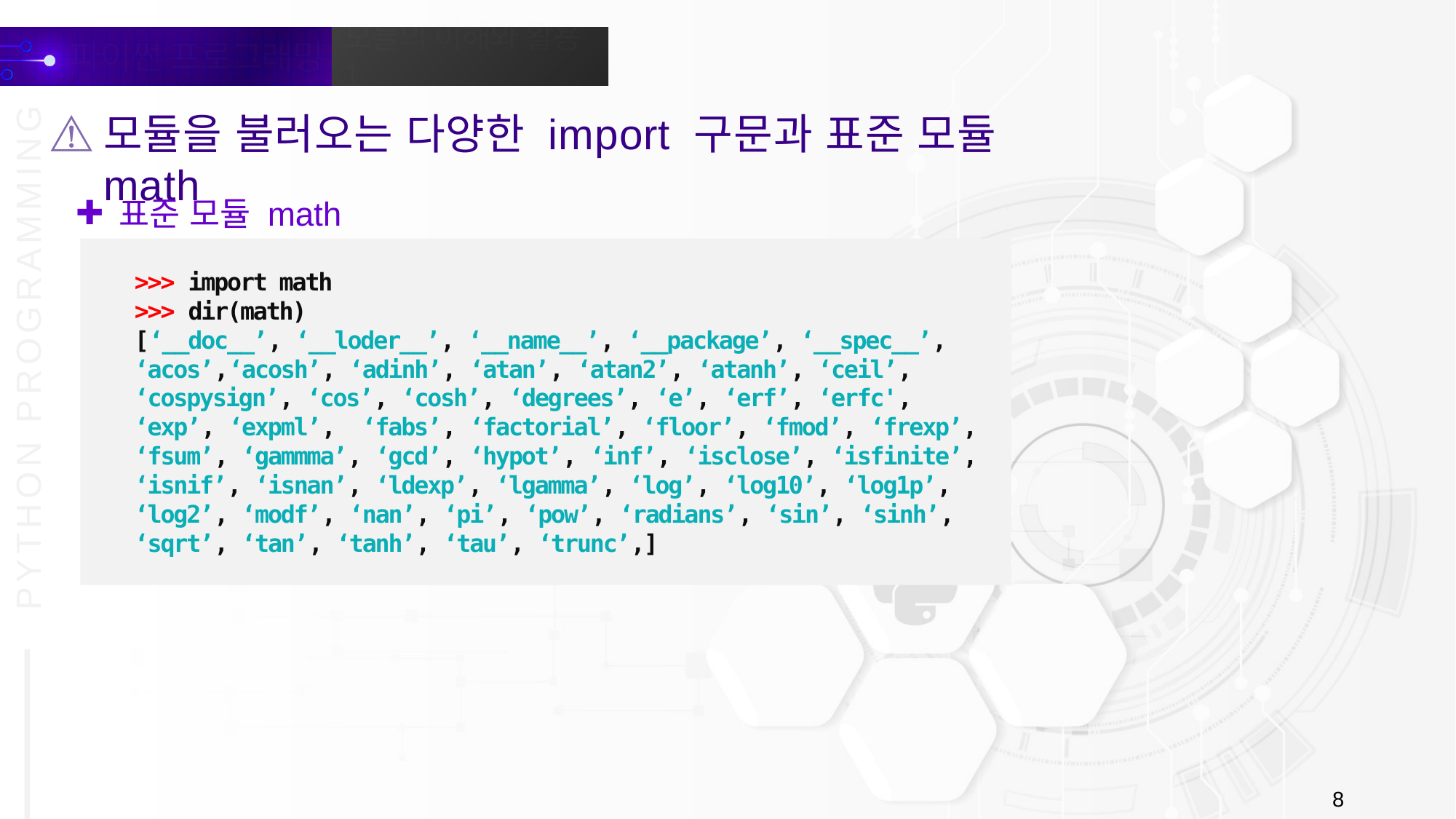

모듈을 불러오는 다양한 import 구문과 표준 모듈 math
표준 모듈 math
>>> import math
>>> dir(math)
[‘__doc__’, ‘__loder__’, ‘__name__’, ‘__package’, ‘__spec__’, ‘acos’,‘acosh’, ‘adinh’, ‘atan’, ‘atan2’, ‘atanh’, ‘ceil’, ‘cospysign’, ‘cos’, ‘cosh’, ‘degrees’, ‘e’, ‘erf’, ‘erfc', ‘exp’, ‘expml’,  ‘fabs’, ‘factorial’, ‘floor’, ‘fmod’, ‘frexp’, ‘fsum’, ‘gammma’, ‘gcd’, ‘hypot’, ‘inf’, ‘isclose’, ‘isfinite’, ‘isnif’, ‘isnan’, ‘ldexp’, ‘lgamma’, ‘log’, ‘log10’, ‘log1p’, ‘log2’, ‘modf’, ‘nan’, ‘pi’, ‘pow’, ‘radians’, ‘sin’, ‘sinh’, ‘sqrt’, ‘tan’, ‘tanh’, ‘tau’, ‘trunc’,]
8